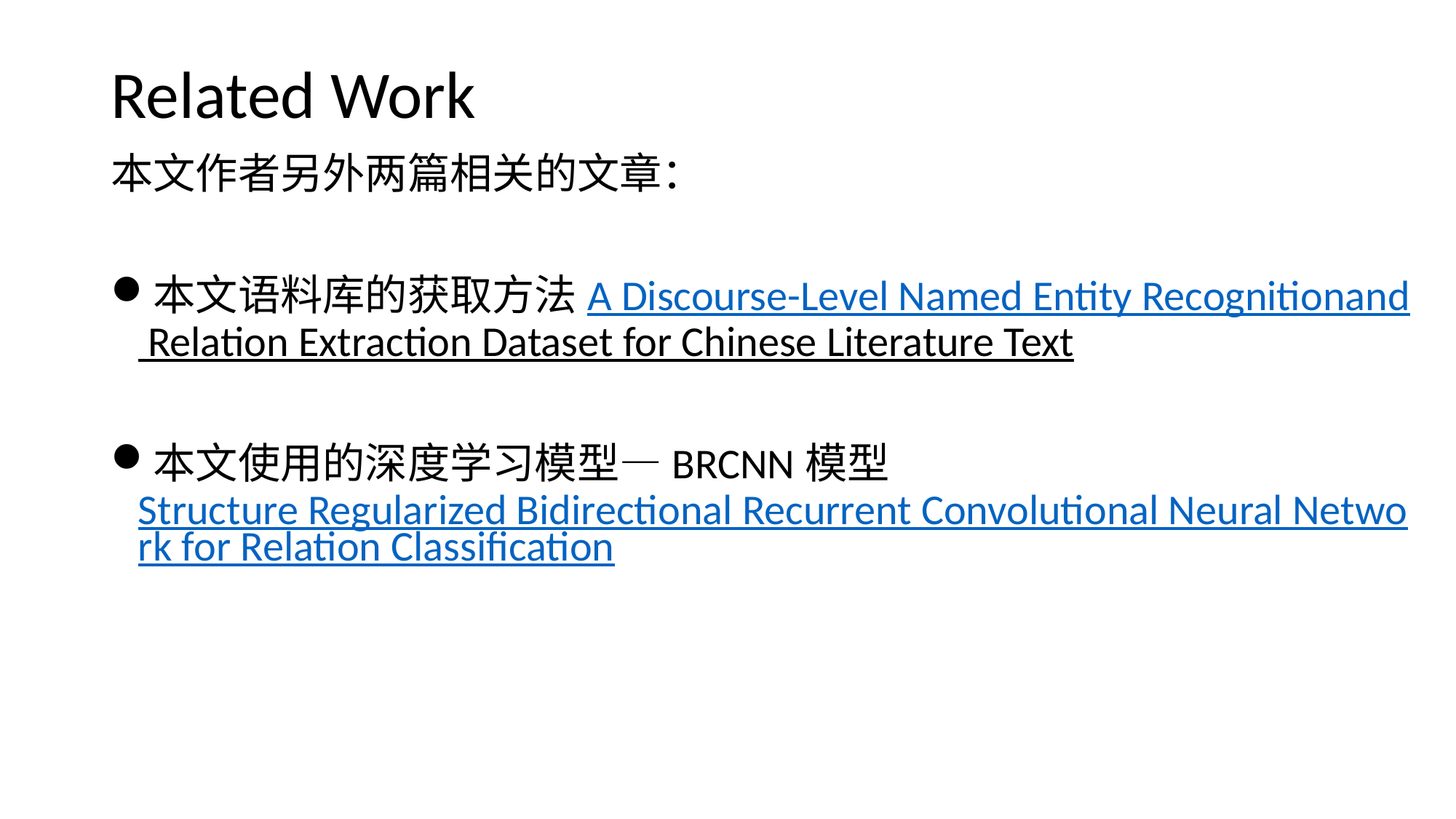

# Related Work
本文作者另外两篇相关的文章：

本文语料库的获取方法A Discourse-Level Named Entity Recognitionand Relation Extraction Dataset for Chinese Literature Text

本文使用的深度学习模型—BRCNN模型Structure Regularized Bidirectional Recurrent Convolutional Neural Network for Relation Classification